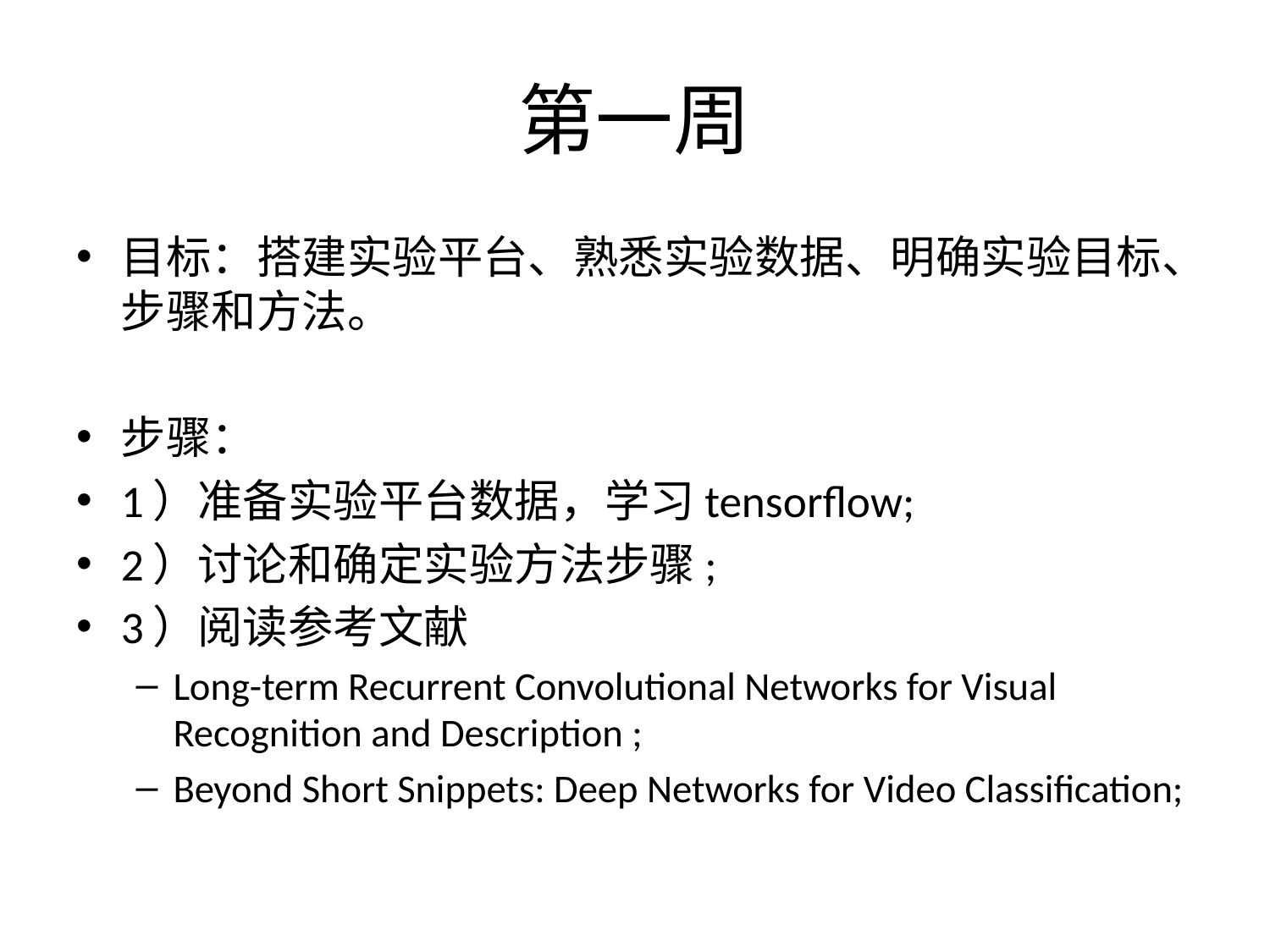

# 第一周
目标：搭建实验平台、熟悉实验数据、明确实验目标、步骤和方法。

步骤：
1）准备实验平台数据，学习tensorflow;
2）讨论和确定实验方法步骤;
3）阅读参考文献
Long-term Recurrent Convolutional Networks for Visual Recognition and Description ;
Beyond Short Snippets: Deep Networks for Video Classification;